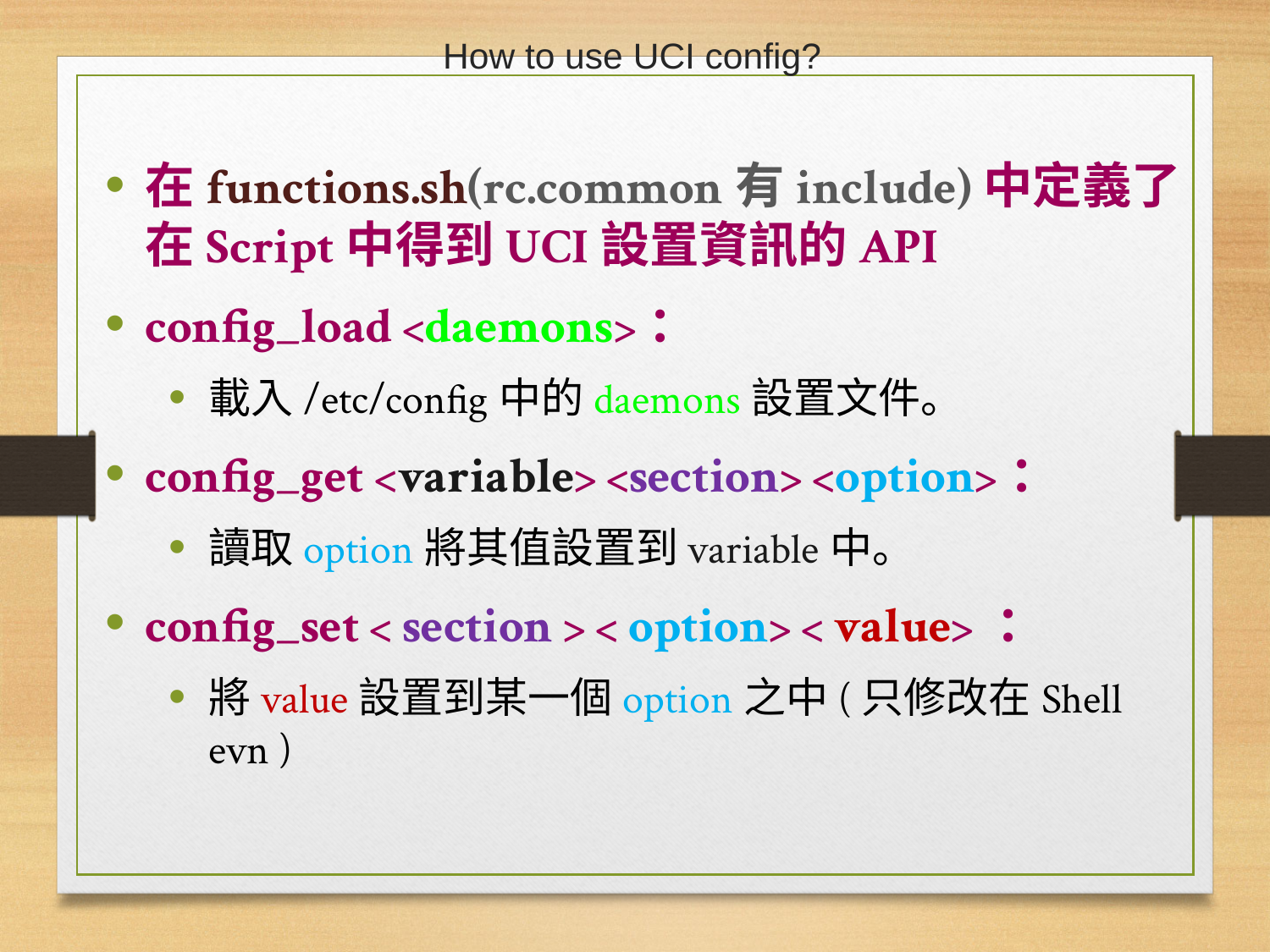

# How to use UCI config?
在functions.sh(rc.common有include)中定義了在Script中得到UCI設置資訊的API
config_load <daemons>：
載入/etc/config中的daemons設置文件。
config_get <variable> <section> <option>：
讀取option將其值設置到variable中。
config_set < section > < option> < value> ：
將value設置到某一個option之中(只修改在Shell evn )